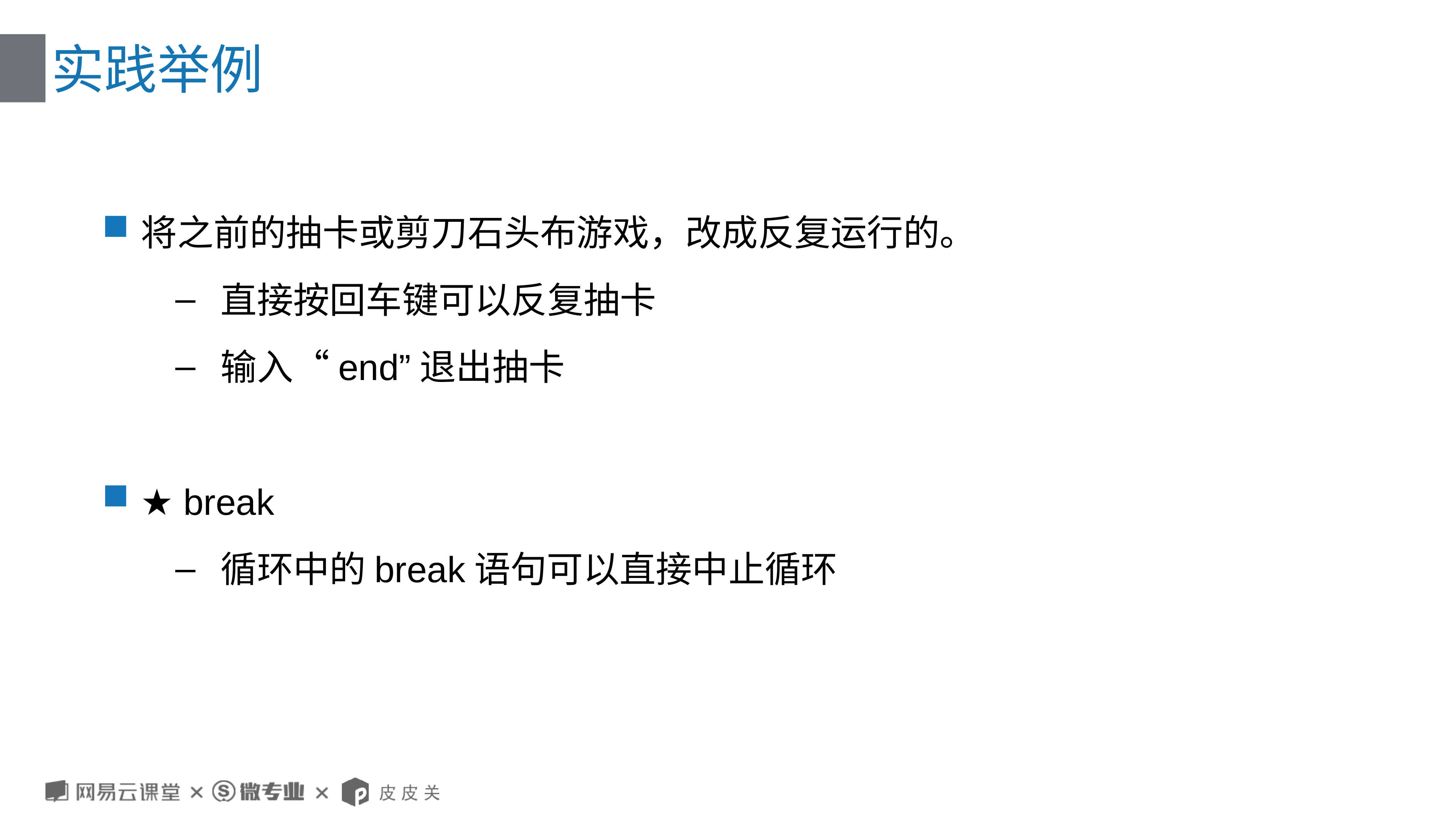

# 实践举例
将之前的抽卡或剪刀石头布游戏，改成反复运行的。
直接按回车键可以反复抽卡
输入“end”退出抽卡

★ break
循环中的break语句可以直接中止循环